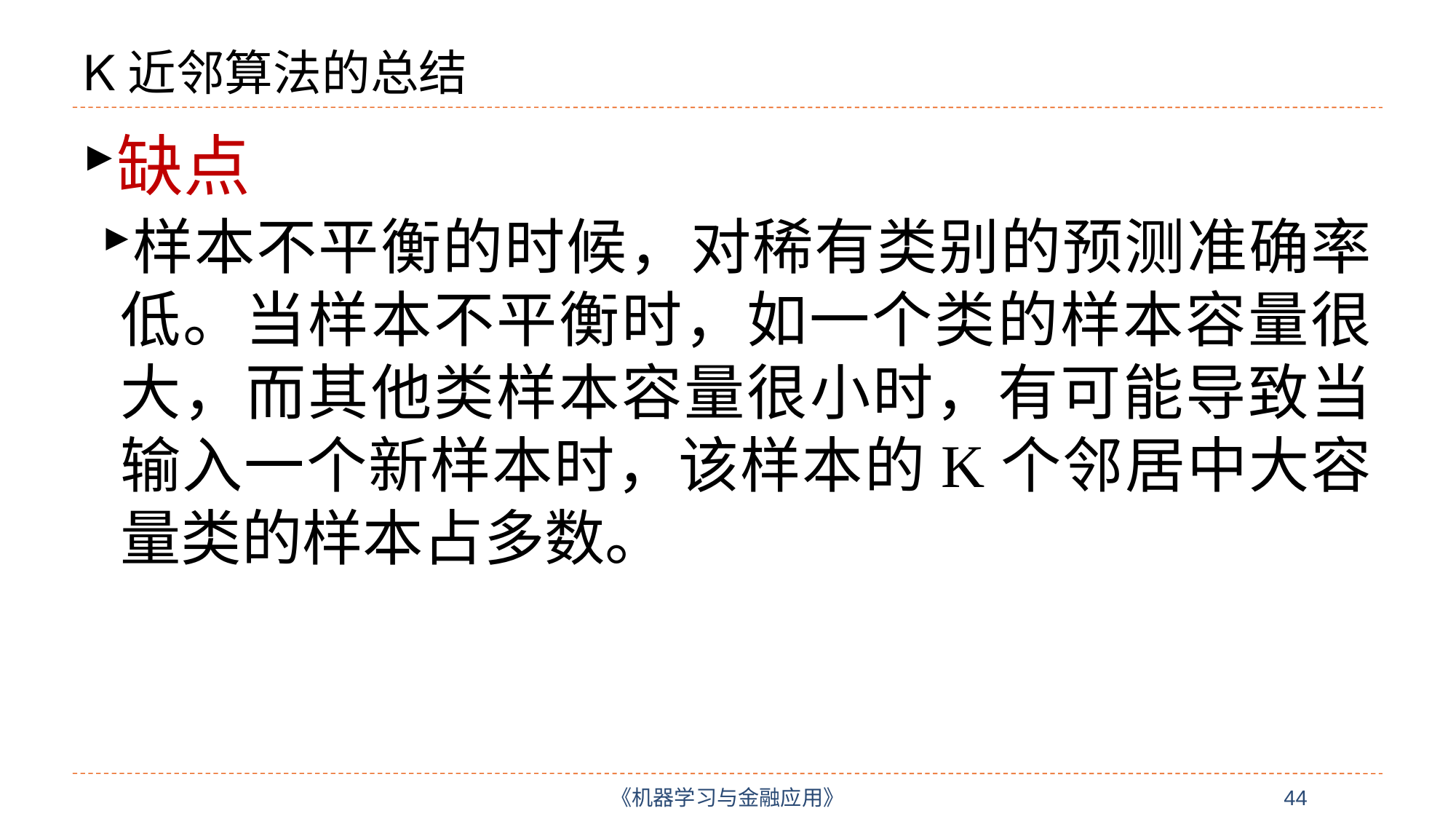

44
# K近邻算法的总结
缺点
样本不平衡的时候，对稀有类别的预测准确率低。当样本不平衡时，如一个类的样本容量很大，而其他类样本容量很小时，有可能导致当输入一个新样本时，该样本的K个邻居中大容量类的样本占多数。